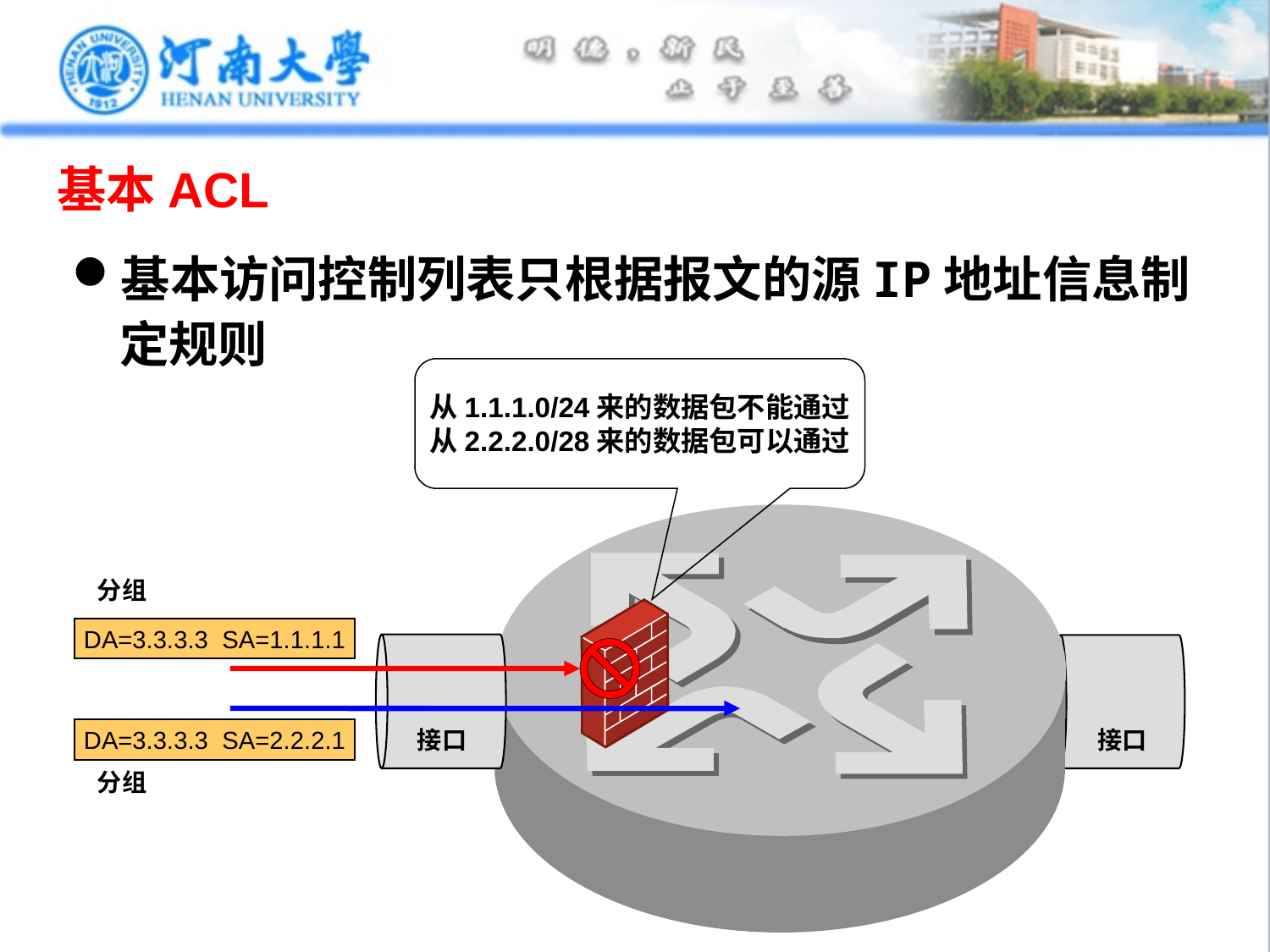

# 基本ACL
基本访问控制列表只根据报文的源IP地址信息制定规则

从1.1.1.0/24来的数据包不能通过
从2.2.2.0/28来的数据包可以通过

分组

DA=3.3.3.3  SA=1.1.1.1

接口
接口
DA=3.3.3.3  SA=2.2.2.1
分组